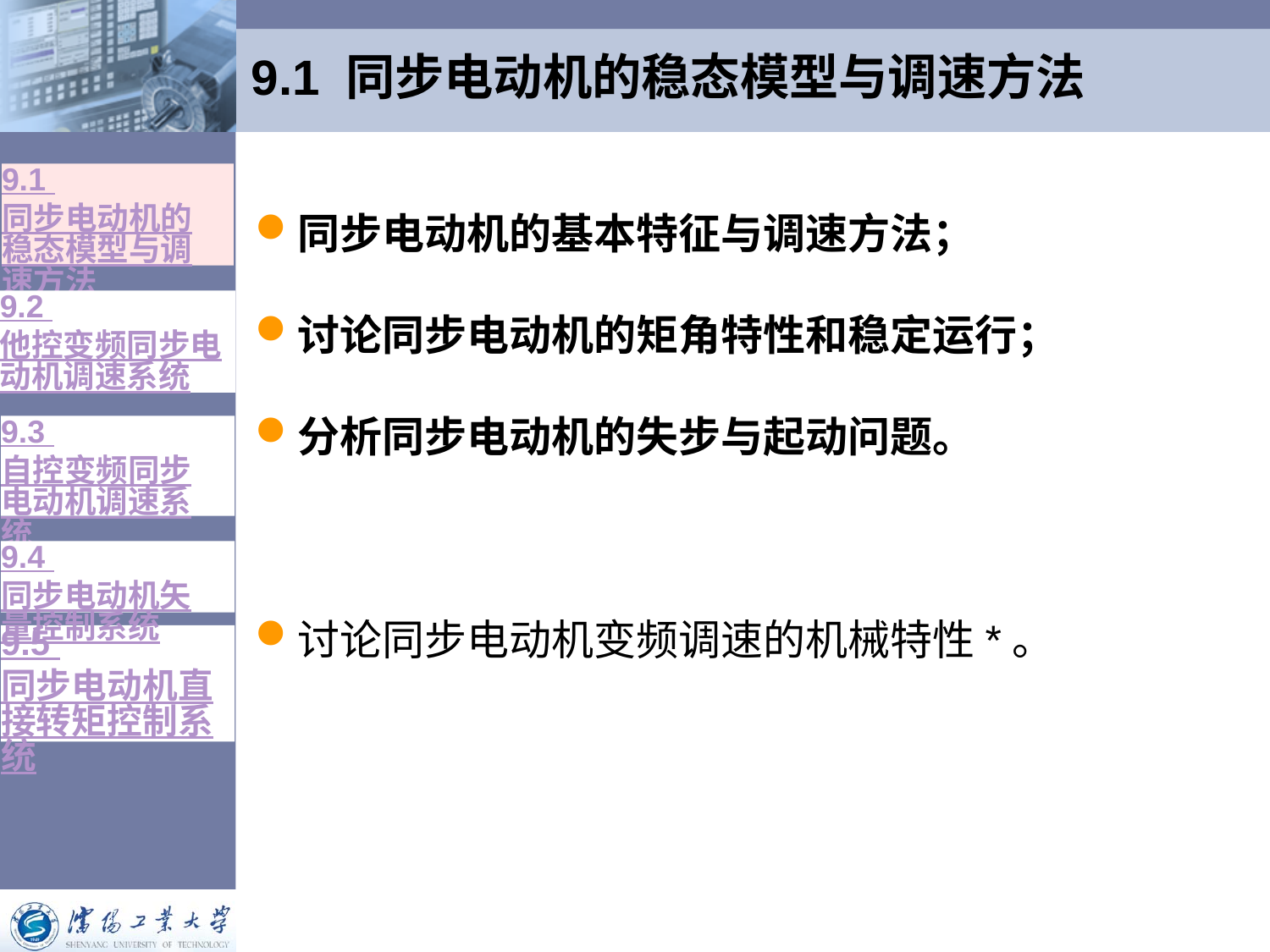

# 9.1 同步电动机的稳态模型与调速方法
9.1 同步电动机的稳态模型与调速方法
同步电动机的基本特征与调速方法；
讨论同步电动机的矩角特性和稳定运行；
分析同步电动机的失步与起动问题。

讨论同步电动机变频调速的机械特性*。
9.2 他控变频同步电动机调速系统
9.3 自控变频同步电动机调速系统
9.4 同步电动机矢量控制系统
9.5 同步电动机直接转矩控制系统